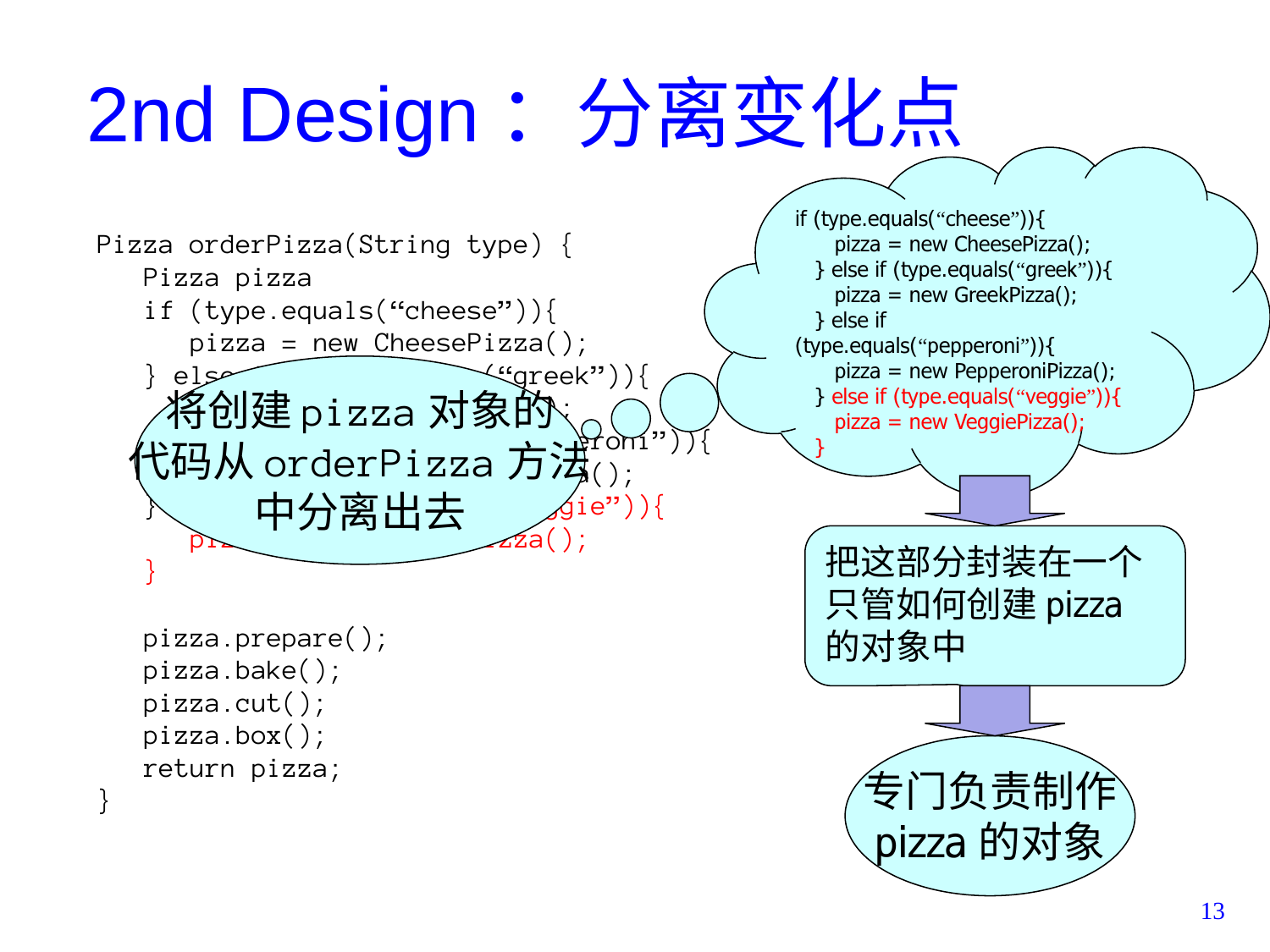

# 2nd Design：分离变化点
if (type.equals(“cheese”)){
      pizza = new CheesePizza();
   } else if (type.equals(“greek”)){
      pizza = new GreekPizza();
   } else if (type.equals(“pepperoni”)){
      pizza = new PepperoniPizza();
   } else if (type.equals(“veggie”)){
      pizza = new VeggiePizza();
   }
Pizza orderPizza(String type) {
   Pizza pizza
   if (type.equals(“cheese”)){
      pizza = new CheesePizza();
   } else if (type.equals(“greek”)){
      pizza = new GreekPizza();
   } else if (type.equals(“pepperoni”)){
      pizza = new PepperoniPizza();
   } else if (type.equals(“veggie”)){
      pizza = new VeggiePizza();
   }

   pizza.prepare();
   pizza.bake();
   pizza.cut();
   pizza.box();
   return pizza;
}
将创建pizza对象的
代码从orderPizza方法
中分离出去

把这部分封装在一个只管如何创建pizza的对象中

专门负责制作
pizza的对象
13